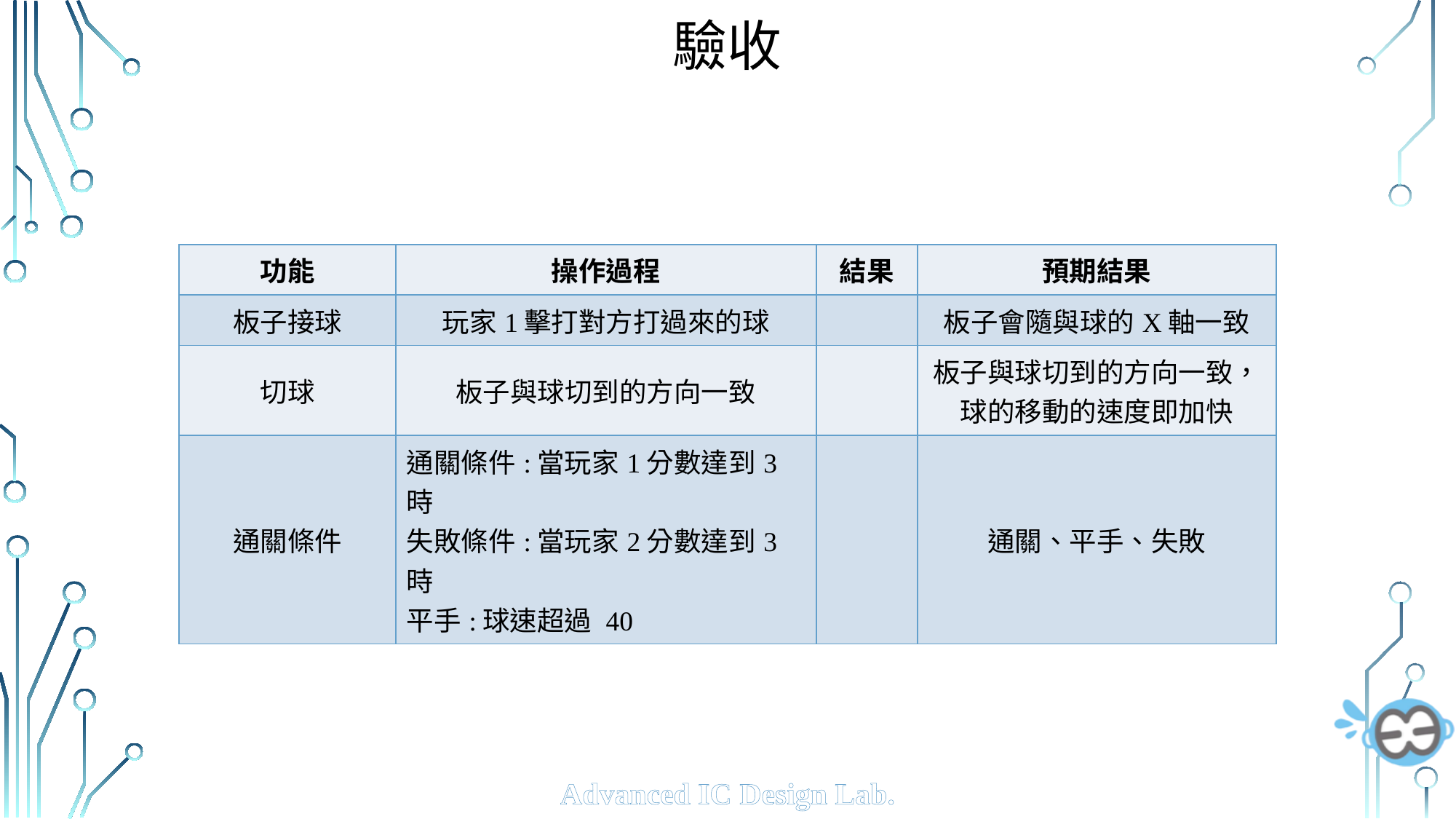

# 驗收
| 功能 | 操作過程 | 結果 | 預期結果 |
| --- | --- | --- | --- |
| 板子接球 | 玩家1擊打對方打過來的球 |  | 板子會隨與球的X軸一致 |
| 切球 | 板子與球切到的方向一致 |  | 板子與球切到的方向一致，球的移動的速度即加快 |
| 通關條件 | 通關條件:當玩家1分數達到3時 失敗條件:當玩家2分數達到3時 平手:球速超過 40 |  | 通關、平手、失敗 |